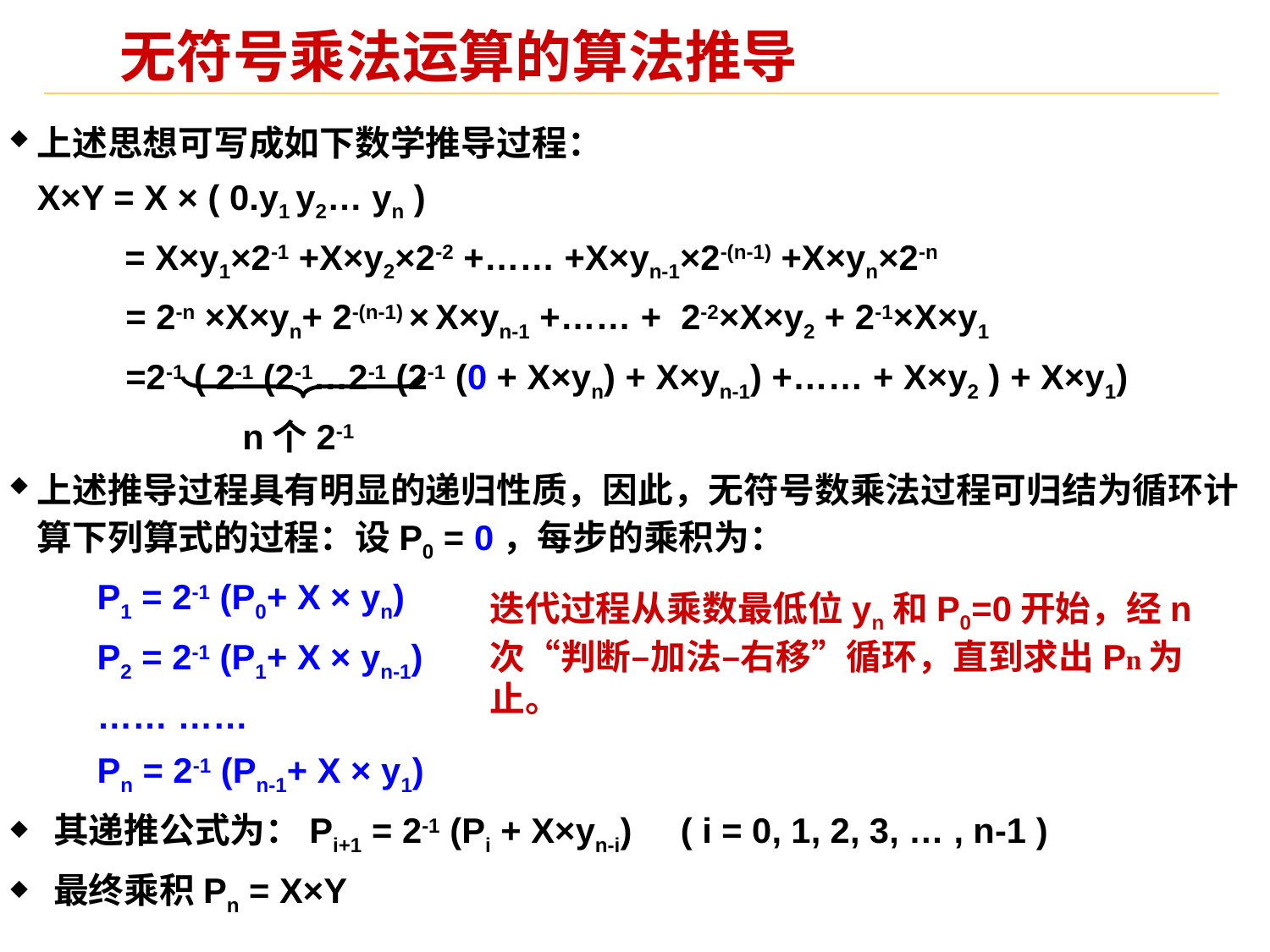

# 无符号乘法运算的算法推导
上述思想可写成如下数学推导过程：
	X×Y = X × ( 0.y1 y2… yn )
	         = X×y1×2-1 +X×y2×2-2 +…… +X×yn-1×2-(n-1) +X×yn×2-n
            = 2-n ×X×yn+ 2-(n-1) × X×yn-1 +…… +  2-2×X×y2 + 2-1×X×y1
            =2-1 ( 2-1 (2-1…2-1 (2-1 (0 + X×yn) + X×yn-1) +…… + X×y2 ) + X×y1)
                        n个2-1
上述推导过程具有明显的递归性质，因此，无符号数乘法过程可归结为循环计算下列算式的过程：设P0 = 0，每步的乘积为：
  P1 = 2-1 (P0+ X × yn)
  P2 = 2-1 (P1+ X × yn-1)
  …… ……
  Pn = 2-1 (Pn-1+ X × y1)
 其递推公式为：Pi+1 = 2-1 (Pi + X×yn-i)     ( i = 0, 1, 2, 3, … , n-1 )
 最终乘积Pn = X×Y

迭代过程从乘数最低位yn和P0=0开始，经n次“判断–加法–右移”循环，直到求出Pn为止。
41